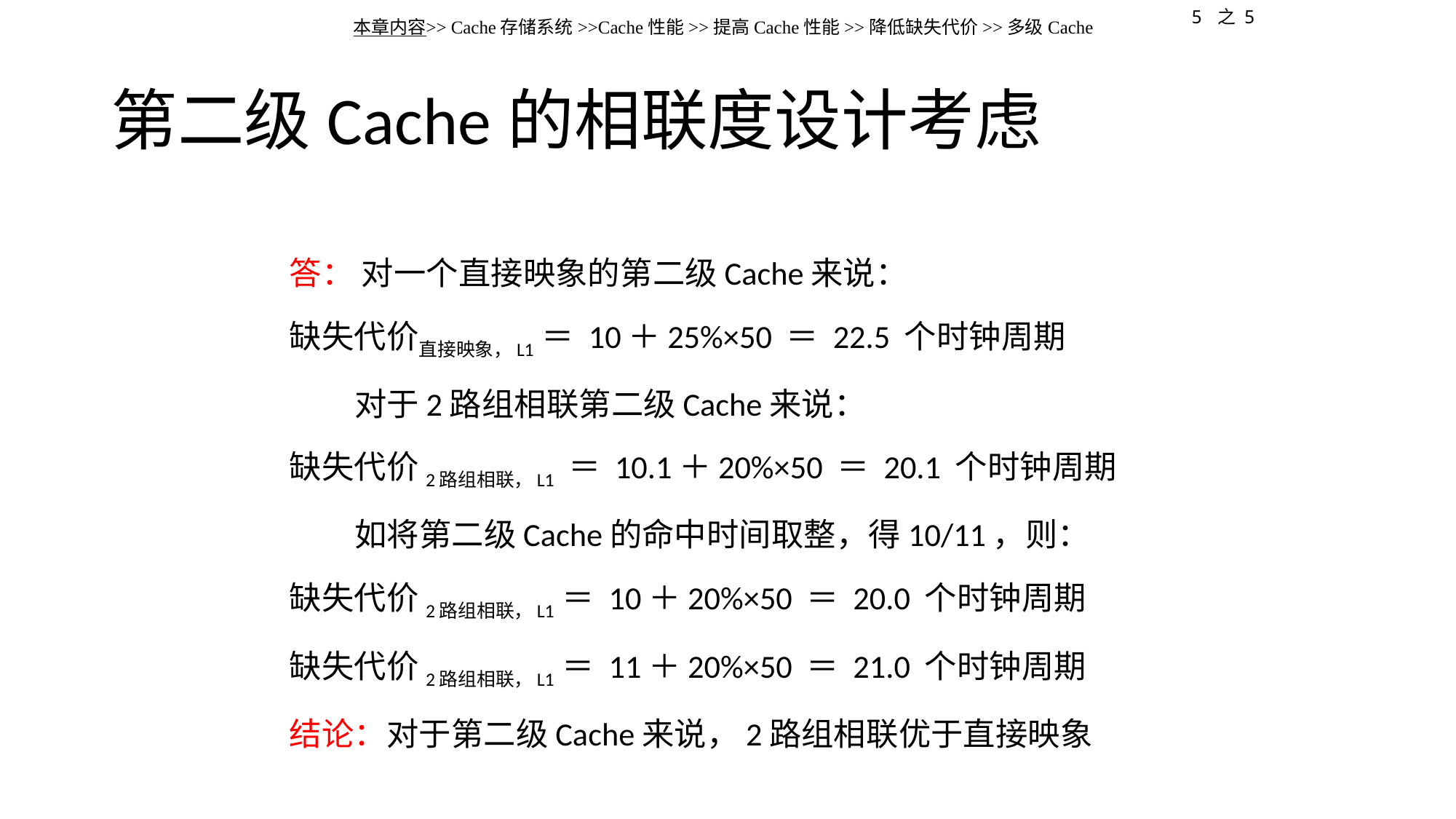

5 之 5
本章内容>> Cache存储系统>>Cache性能>>提高Cache性能>>降低缺失代价>>多级Cache
# 第二级Cache的相联度设计考虑
答： 对一个直接映象的第二级Cache来说：
缺失代价直接映象，L1 ＝ 10＋25%×50 ＝ 22.5 个时钟周期
        对于2路组相联第二级Cache来说：
缺失代价2路组相联，L1 ＝ 10.1＋20%×50 ＝ 20.1 个时钟周期
        如将第二级Cache的命中时间取整，得10/11，则：
缺失代价2路组相联，L1 ＝ 10＋20%×50 ＝ 20.0 个时钟周期
缺失代价2路组相联，L1 ＝ 11＋20%×50 ＝ 21.0 个时钟周期
结论：对于第二级Cache来说，2路组相联优于直接映象